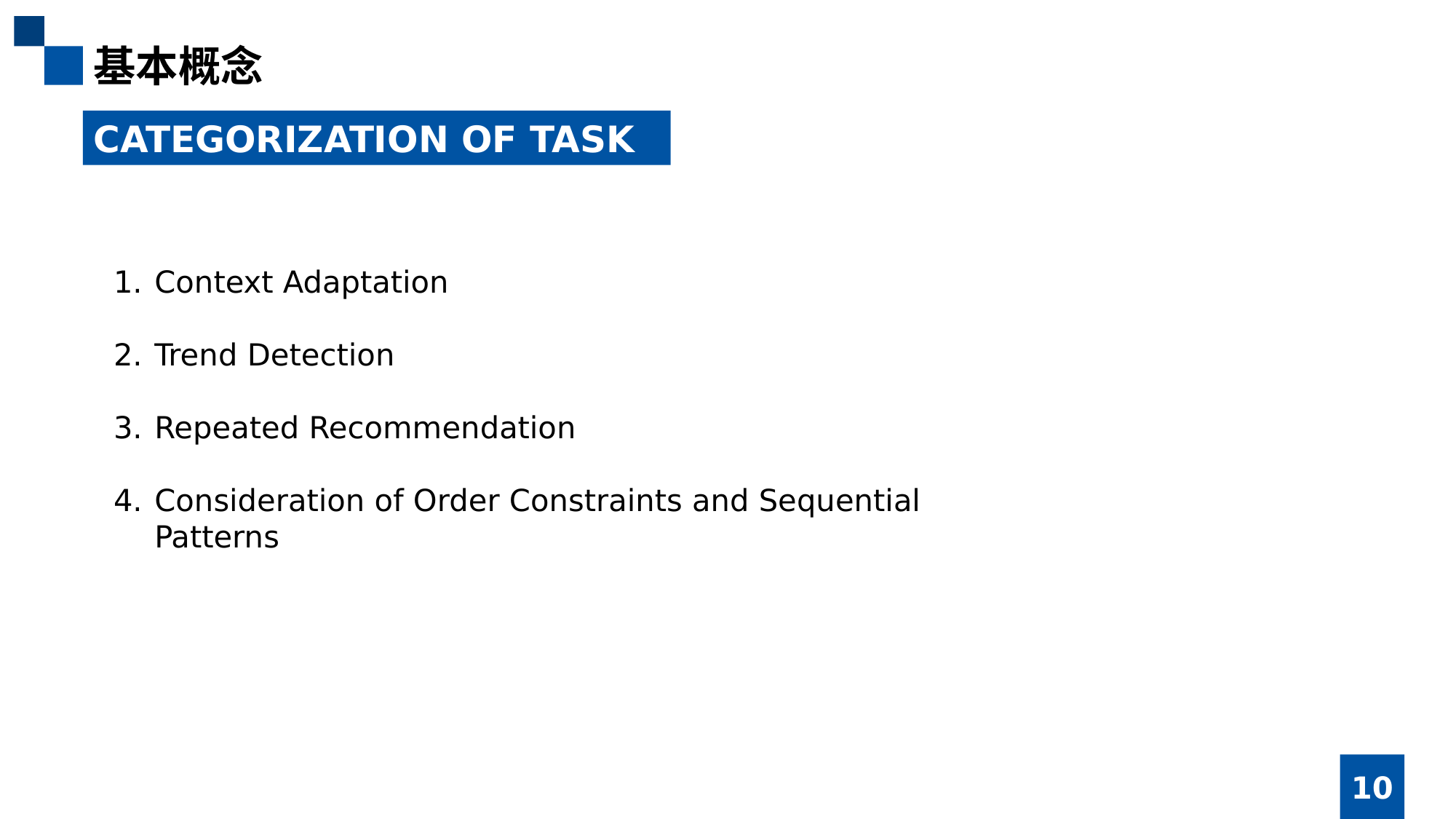

基本概念
CATEGORIZATION OF TASK
Context Adaptation

Trend Detection

Repeated Recommendation

Consideration of Order Constraints and Sequential Patterns
10